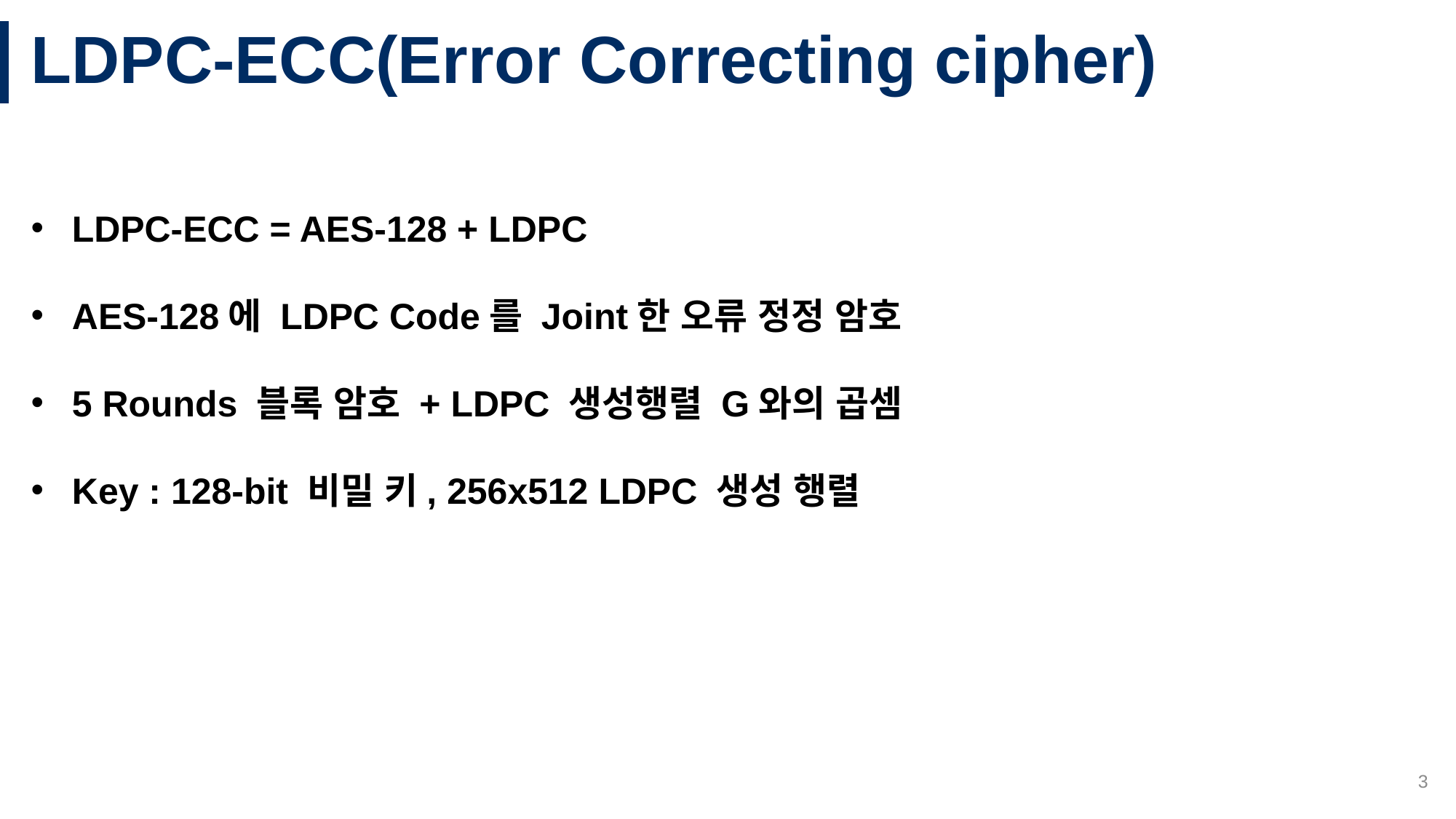

# LDPC-ECC(Error Correcting cipher)
LDPC-ECC = AES-128 + LDPC
AES-128에 LDPC Code를 Joint한 오류 정정 암호
5 Rounds 블록 암호 + LDPC 생성행렬 G와의 곱셈
Key : 128-bit 비밀 키, 256x512 LDPC 생성 행렬

3